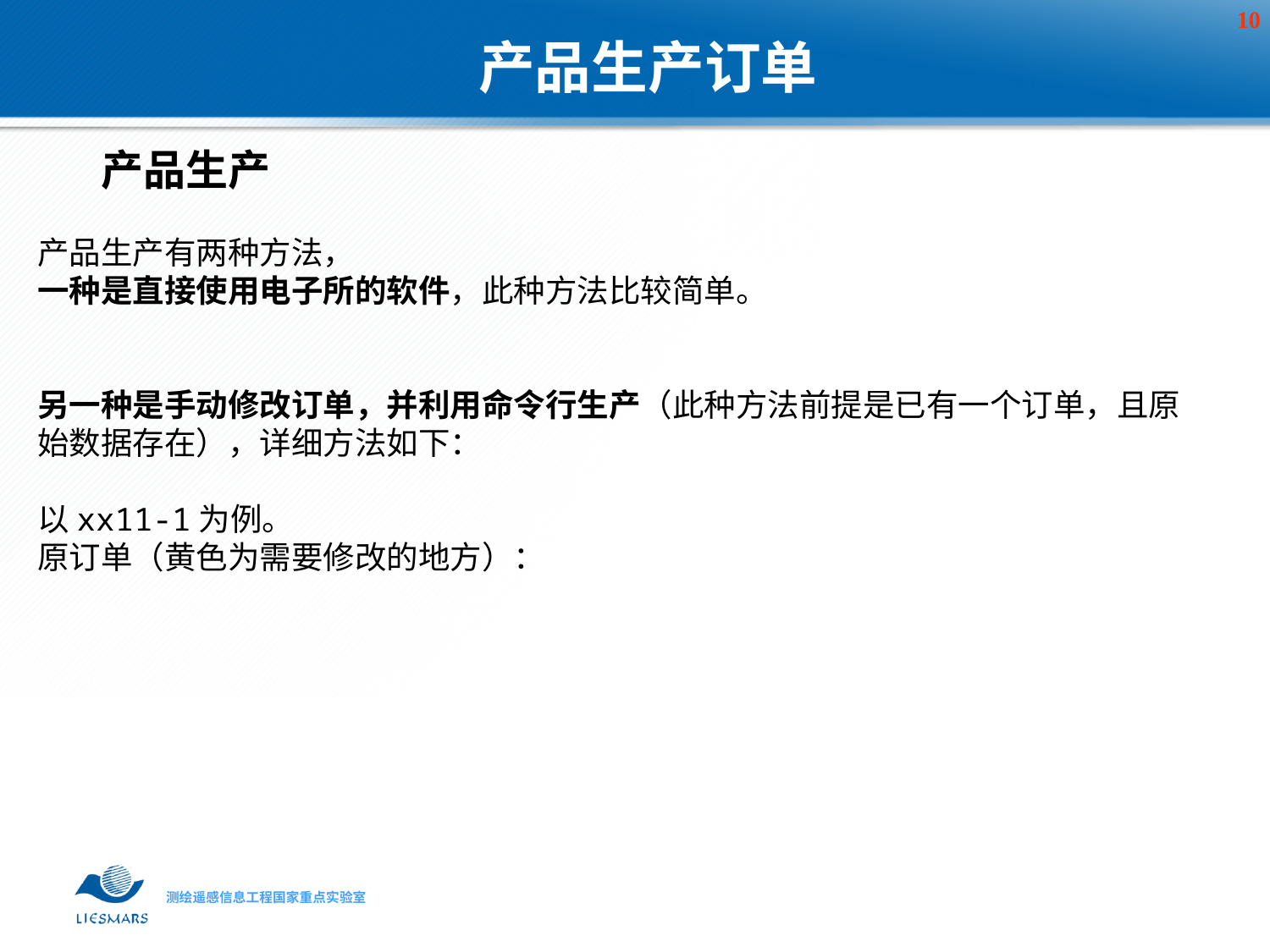

产品生产订单
产品生产
产品生产有两种方法，
一种是直接使用电子所的软件，此种方法比较简单。

另一种是手动修改订单，并利用命令行生产（此种方法前提是已有一个订单，且原始数据存在），详细方法如下：

以xx11-1为例。
原订单（黄色为需要修改的地方）：